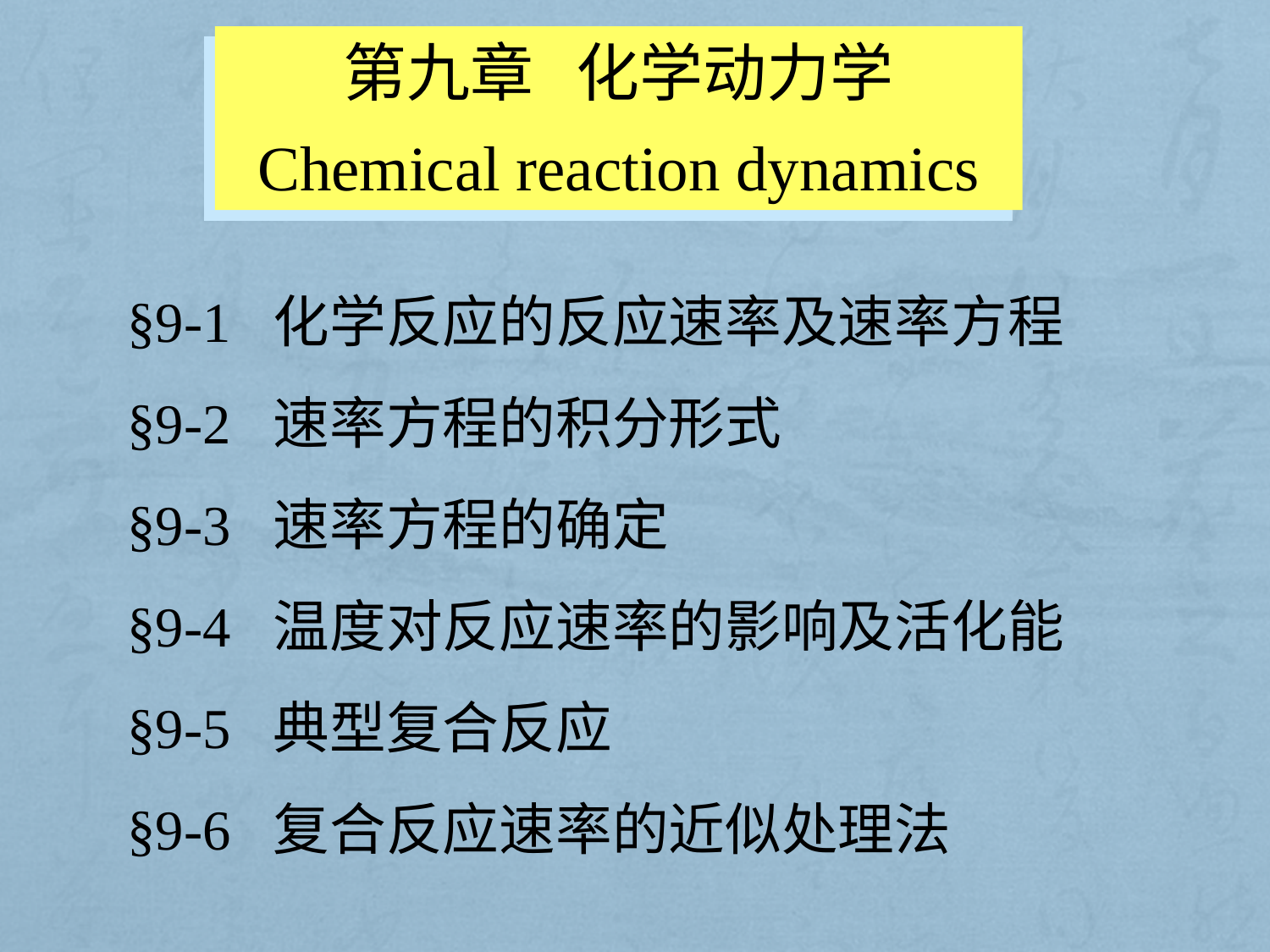

第九章   化学动力学
Chemical reaction dynamics
§9-1  化学反应的反应速率及速率方程
§9-2  速率方程的积分形式
§9-3  速率方程的确定
§9-4  温度对反应速率的影响及活化能
§9-5  典型复合反应
§9-6  复合反应速率的近似处理法